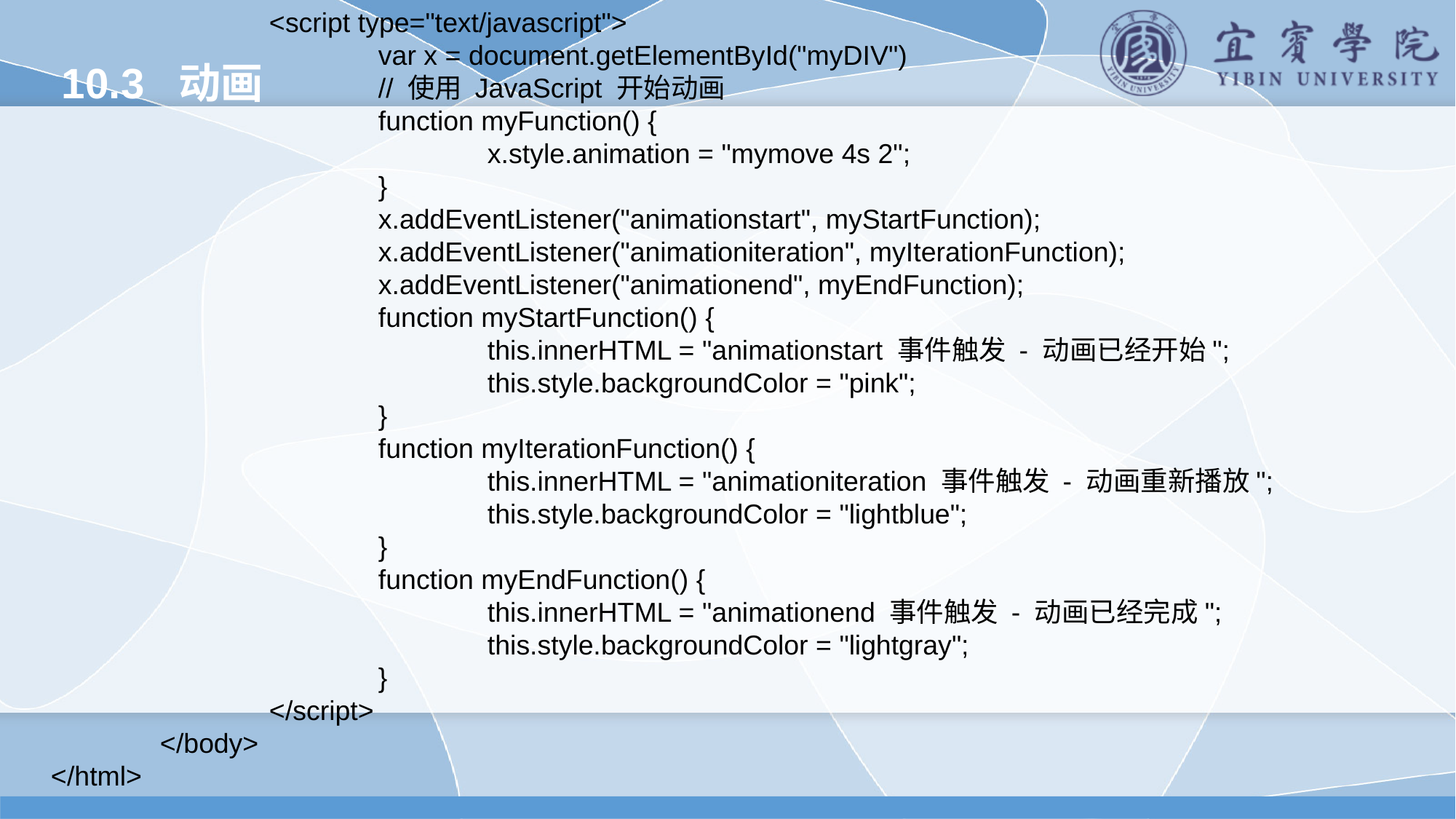

<script type="text/javascript">
			var x = document.getElementById("myDIV")
			// 使用 JavaScript 开始动画
			function myFunction() {
				x.style.animation = "mymove 4s 2";
			}
			x.addEventListener("animationstart", myStartFunction);
			x.addEventListener("animationiteration", myIterationFunction);
			x.addEventListener("animationend", myEndFunction);
			function myStartFunction() {
				this.innerHTML = "animationstart 事件触发 - 动画已经开始";
				this.style.backgroundColor = "pink";
			}
			function myIterationFunction() {
				this.innerHTML = "animationiteration 事件触发 - 动画重新播放";
				this.style.backgroundColor = "lightblue";
			}
			function myEndFunction() {
				this.innerHTML = "animationend 事件触发 - 动画已经完成";
				this.style.backgroundColor = "lightgray";
			}
		</script>
	</body>
</html>
10.3  动画